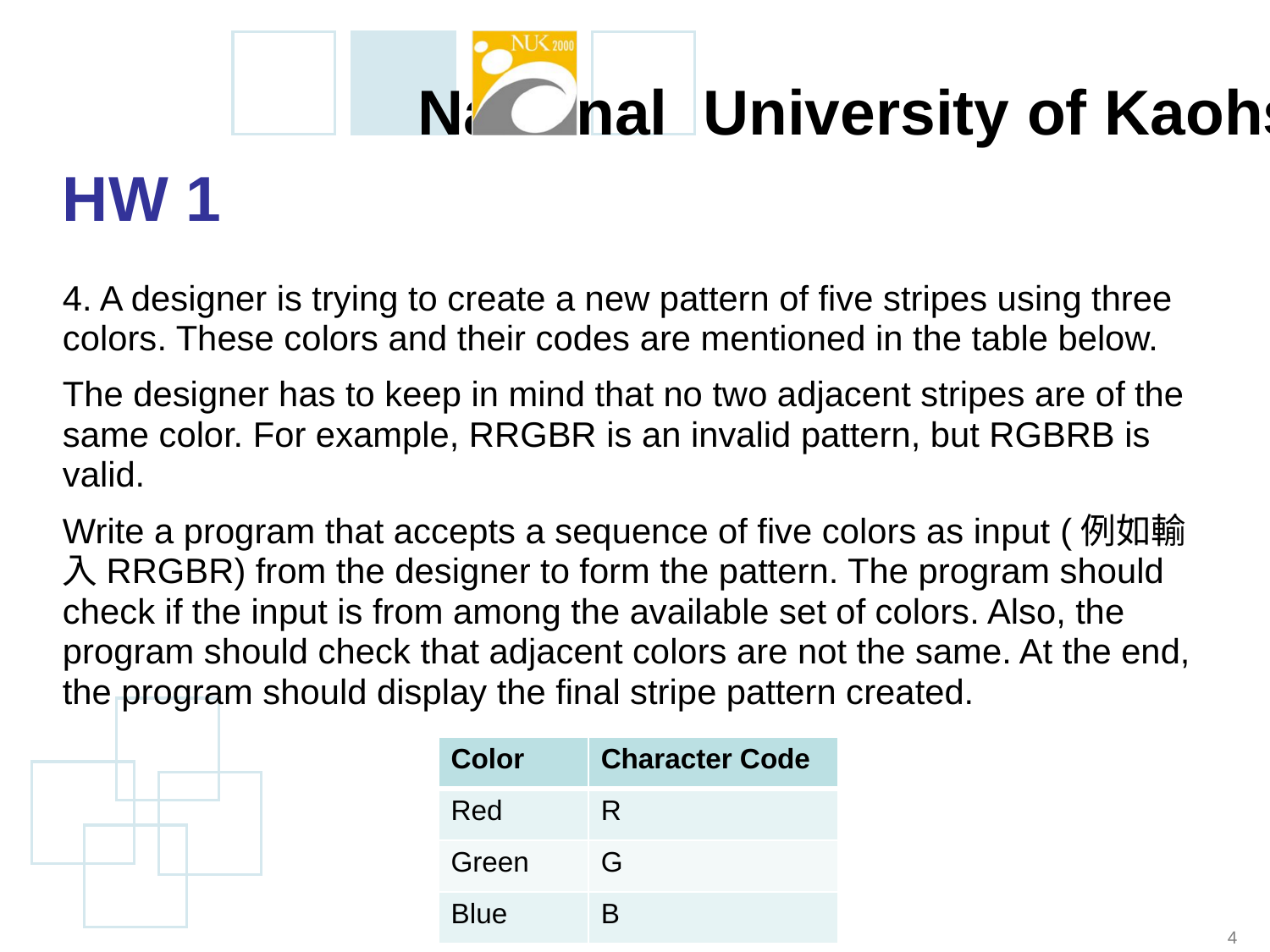

# HW 1
4. A designer is trying to create a new pattern of five stripes using three colors. These colors and their codes are mentioned in the table below.
The designer has to keep in mind that no two adjacent stripes are of the same color. For example, RRGBR is an invalid pattern, but RGBRB is valid.
Write a program that accepts a sequence of five colors as input (例如輸入RRGBR) from the designer to form the pattern. The program should check if the input is from among the available set of colors. Also, the program should check that adjacent colors are not the same. At the end, the program should display the final stripe pattern created.

| Color | Character Code |
| --- | --- |
| Red | R |
| Green | G |
| Blue | B |
4